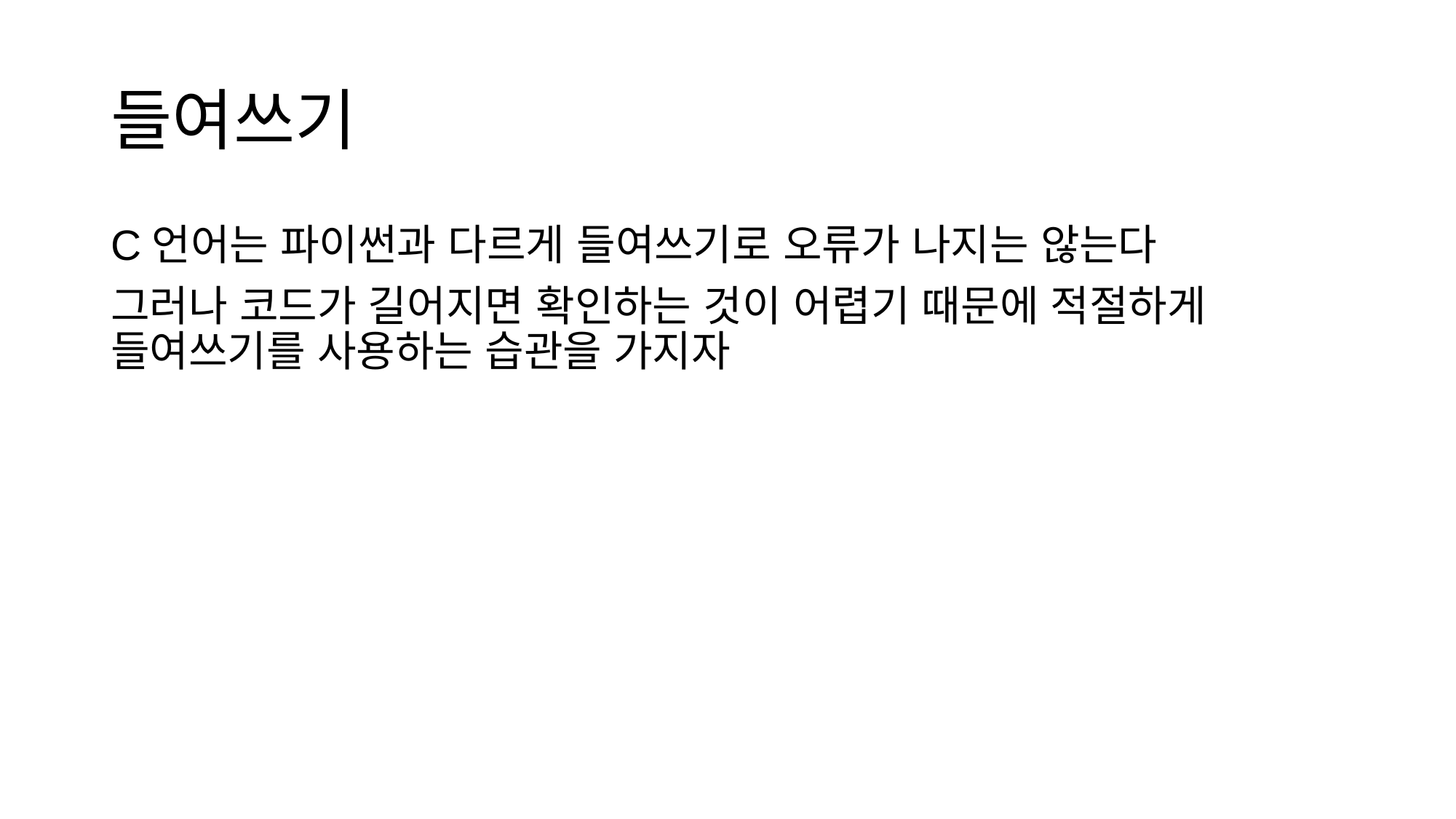

# 들여쓰기
C언어는 파이썬과 다르게 들여쓰기로 오류가 나지는 않는다
그러나 코드가 길어지면 확인하는 것이 어렵기 때문에 적절하게 들여쓰기를 사용하는 습관을 가지자